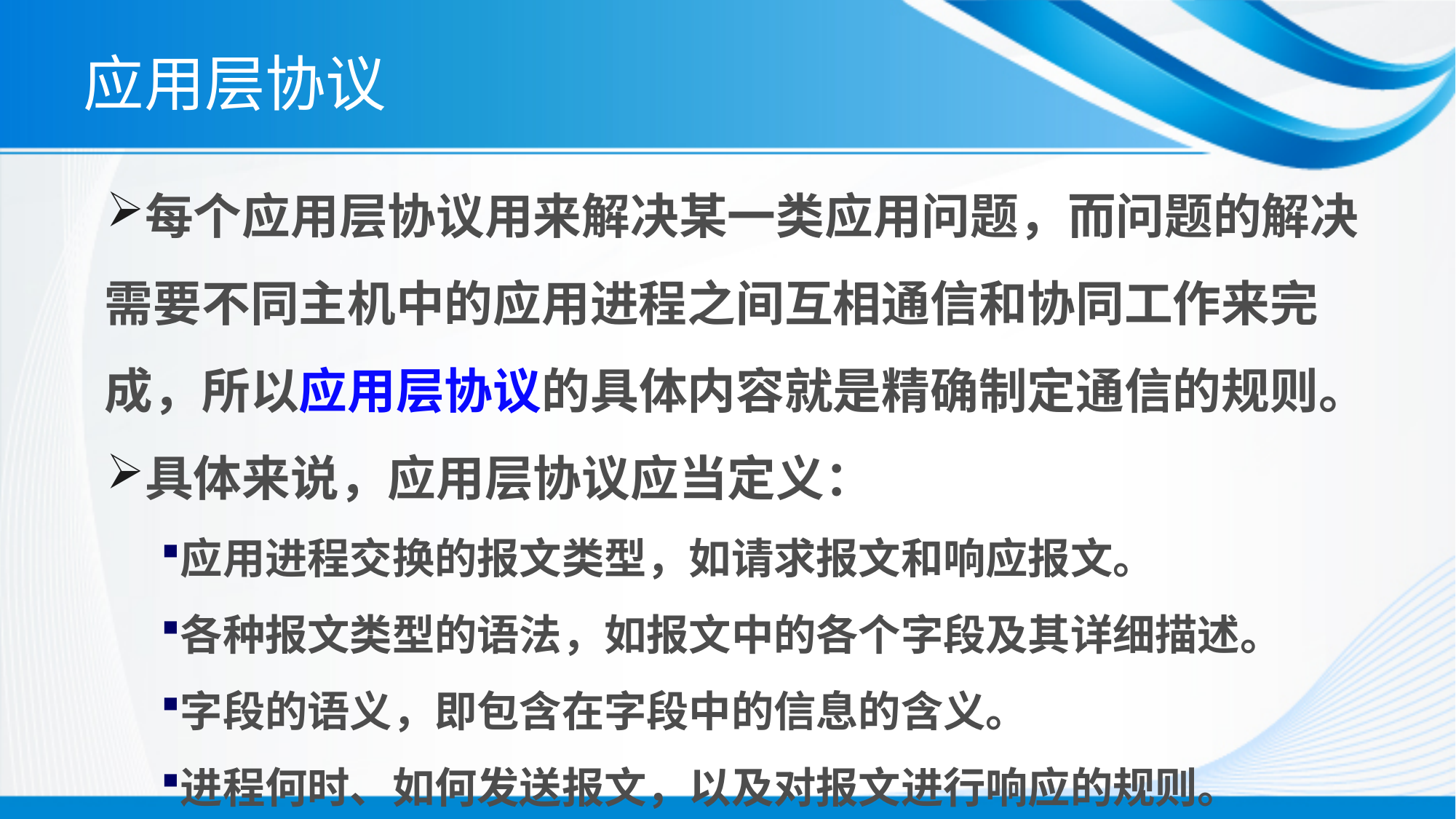

# 应用层协议
每个应用层协议用来解决某一类应用问题，而问题的解决需要不同主机中的应用进程之间互相通信和协同工作来完成，所以应用层协议的具体内容就是精确制定通信的规则。
具体来说，应用层协议应当定义：
应用进程交换的报文类型，如请求报文和响应报文。
各种报文类型的语法，如报文中的各个字段及其详细描述。
字段的语义，即包含在字段中的信息的含义。
进程何时、如何发送报文，以及对报文进行响应的规则。